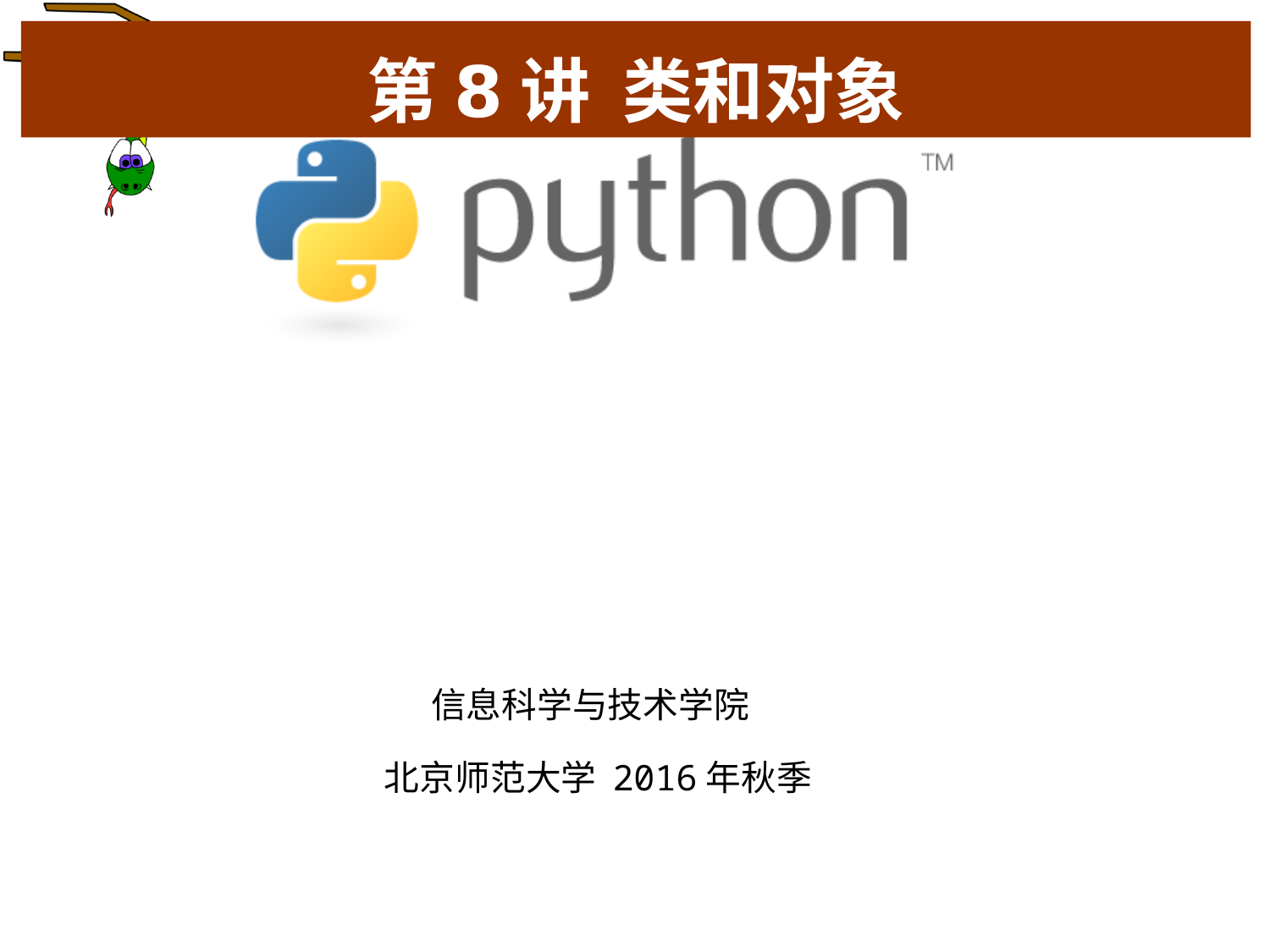

# 第8讲  类和对象
信息科学与技术学院
北京师范大学 2016年秋季
1